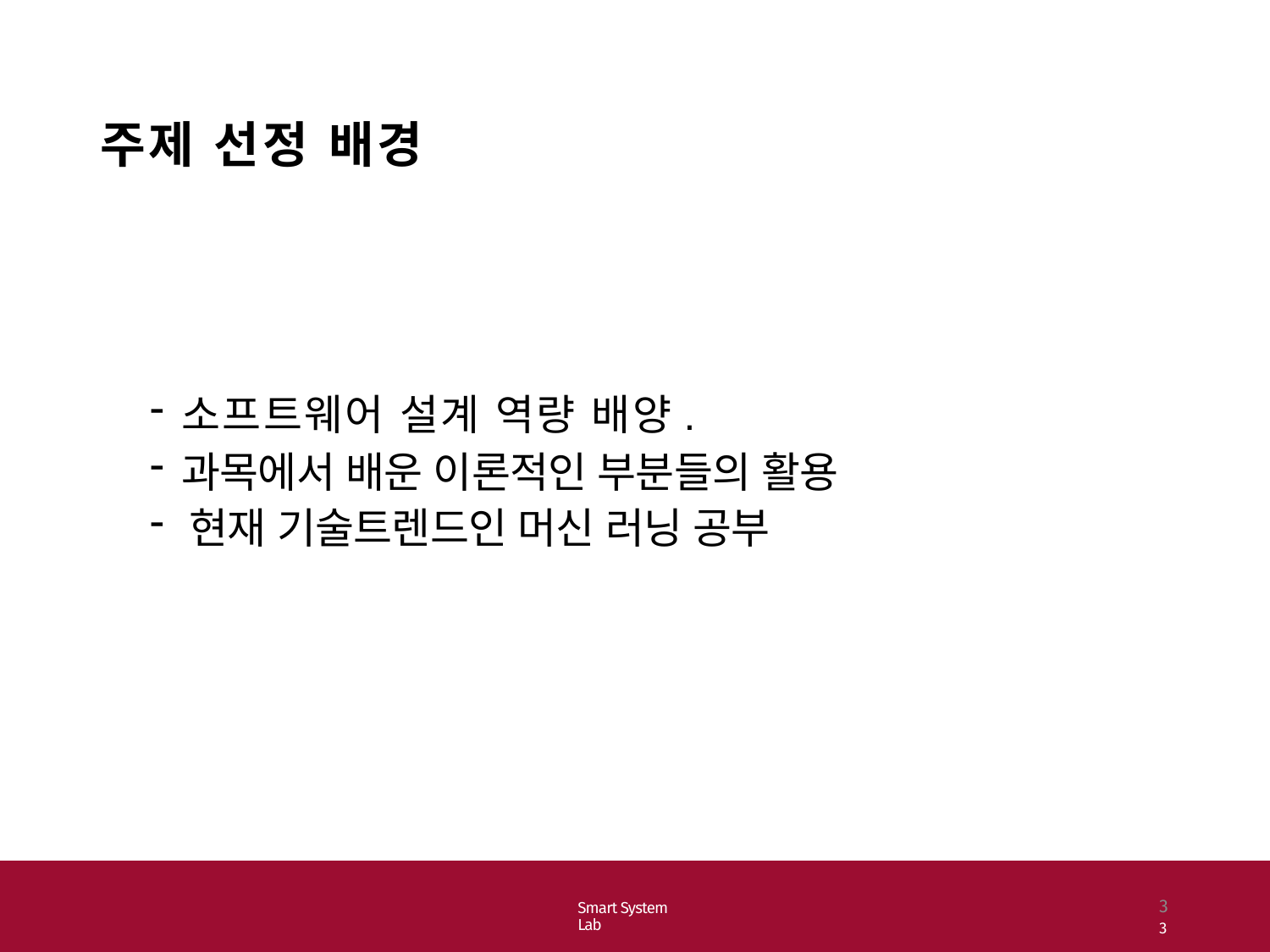

# 주제 선정 배경
소프트웨어 설계 역량 배양.
과목에서 배운 이론적인 부분들의 활용
현재 기술트렌드인 머신 러닝 공부
33
Smart System Lab